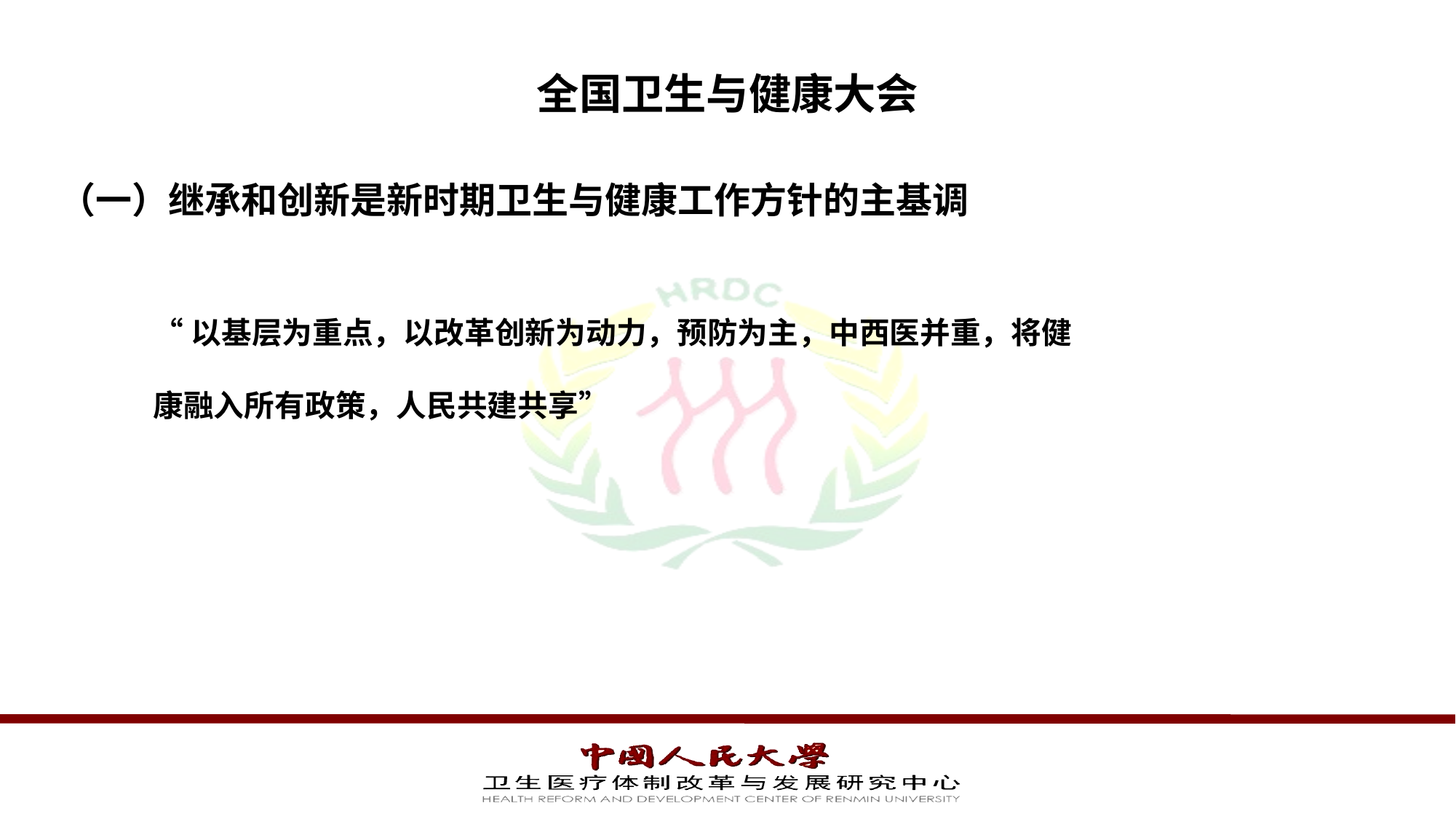

# 全国卫生与健康大会
（一）继承和创新是新时期卫生与健康工作方针的主基调
“以基层为重点，以改革创新为动力，预防为主，中西医并重，将健康融入所有政策，人民共建共享”